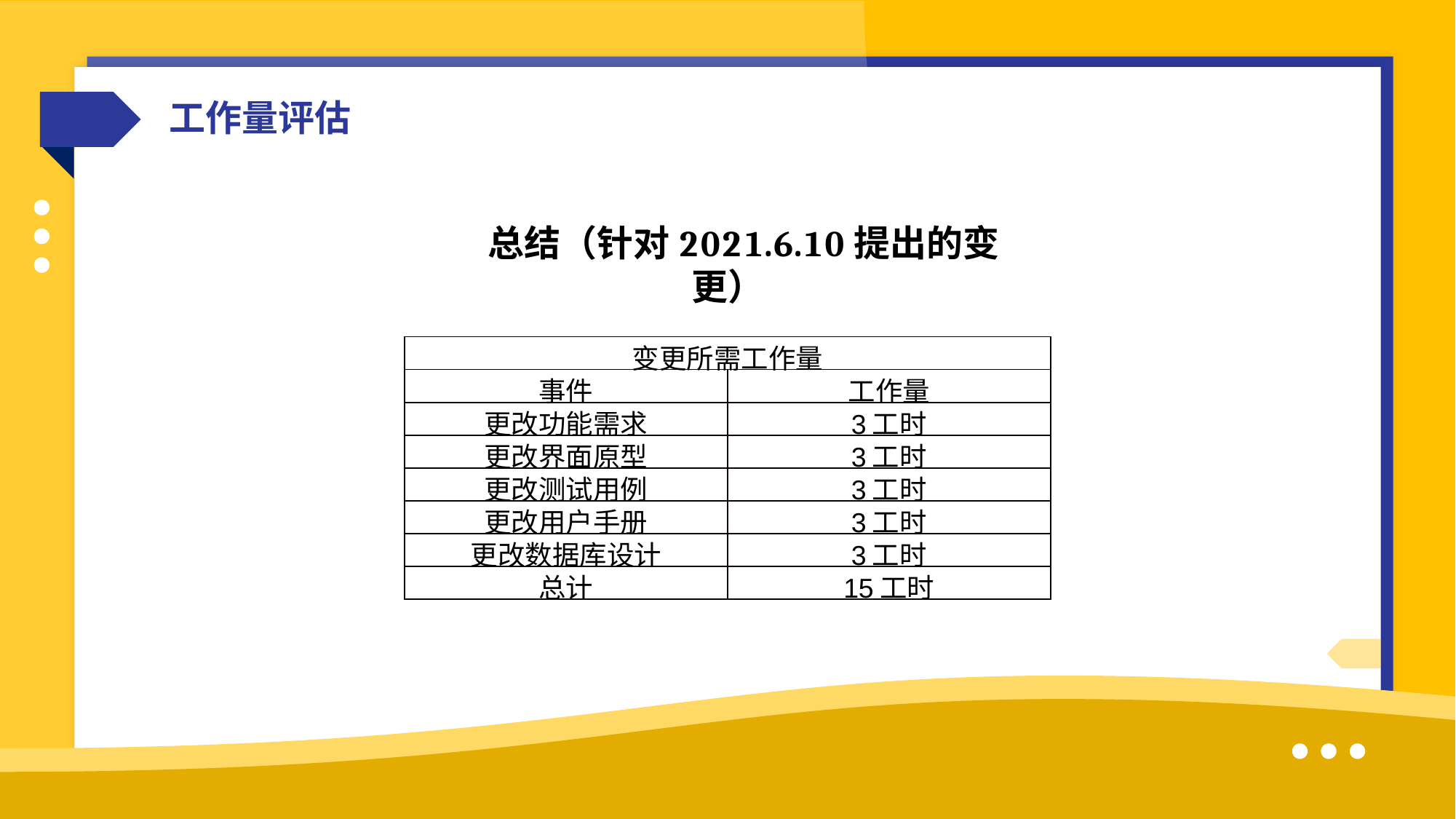

工作量评估
总结（针对2021.6.10提出的变更）
| 变更所需工作量 |  |
| --- | --- |
| 事件 | 工作量 |
| 更改功能需求 | 3工时 |
| 更改界面原型 | 3工时 |
| 更改测试用例 | 3工时 |
| 更改用户手册 | 3工时 |
| 更改数据库设计 | 3工时 |
| 总计 | 15工时 |